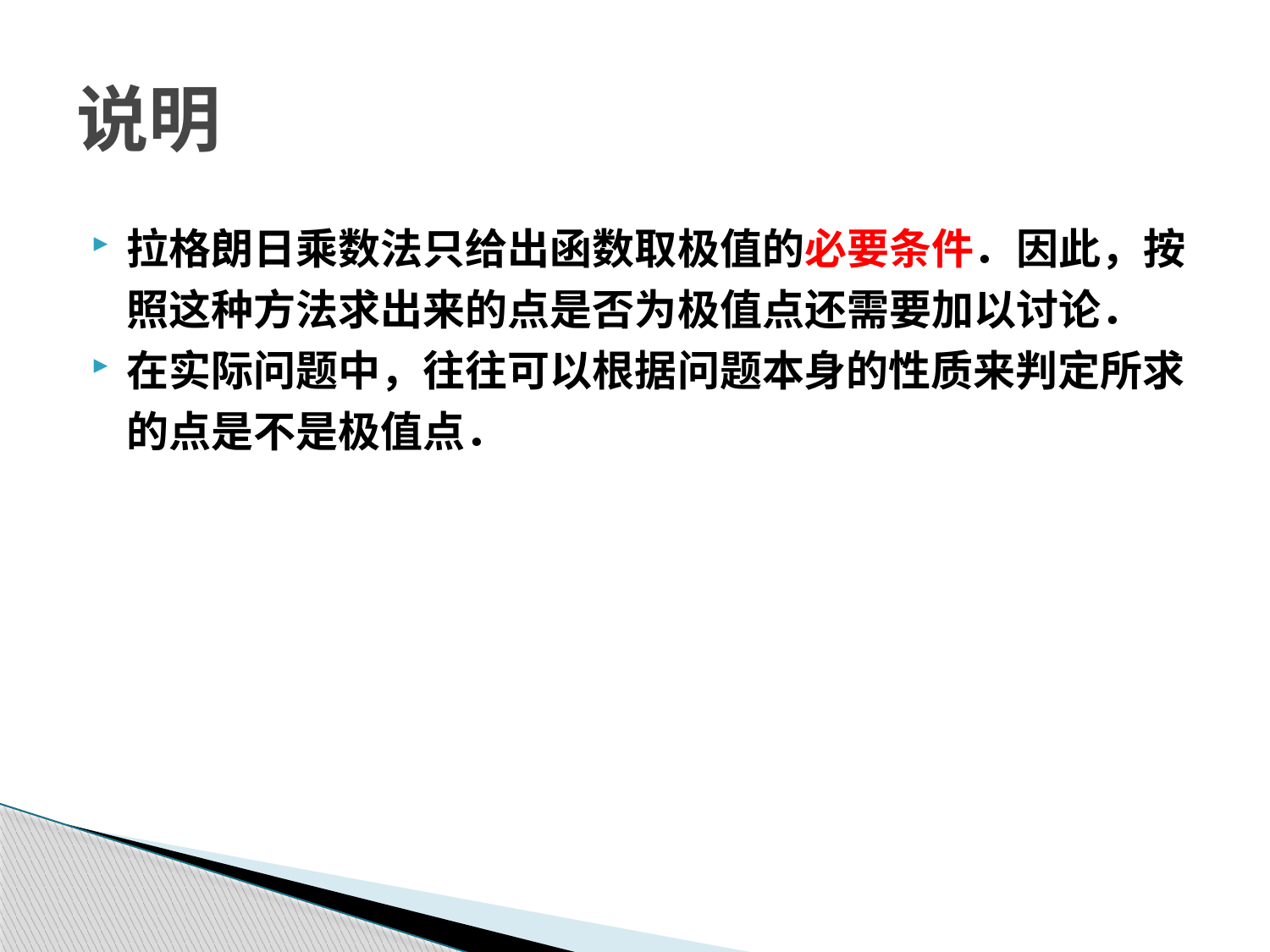

# 说明
拉格朗日乘数法只给出函数取极值的必要条件．因此，按照这种方法求出来的点是否为极值点还需要加以讨论．
在实际问题中，往往可以根据问题本身的性质来判定所求的点是不是极值点．